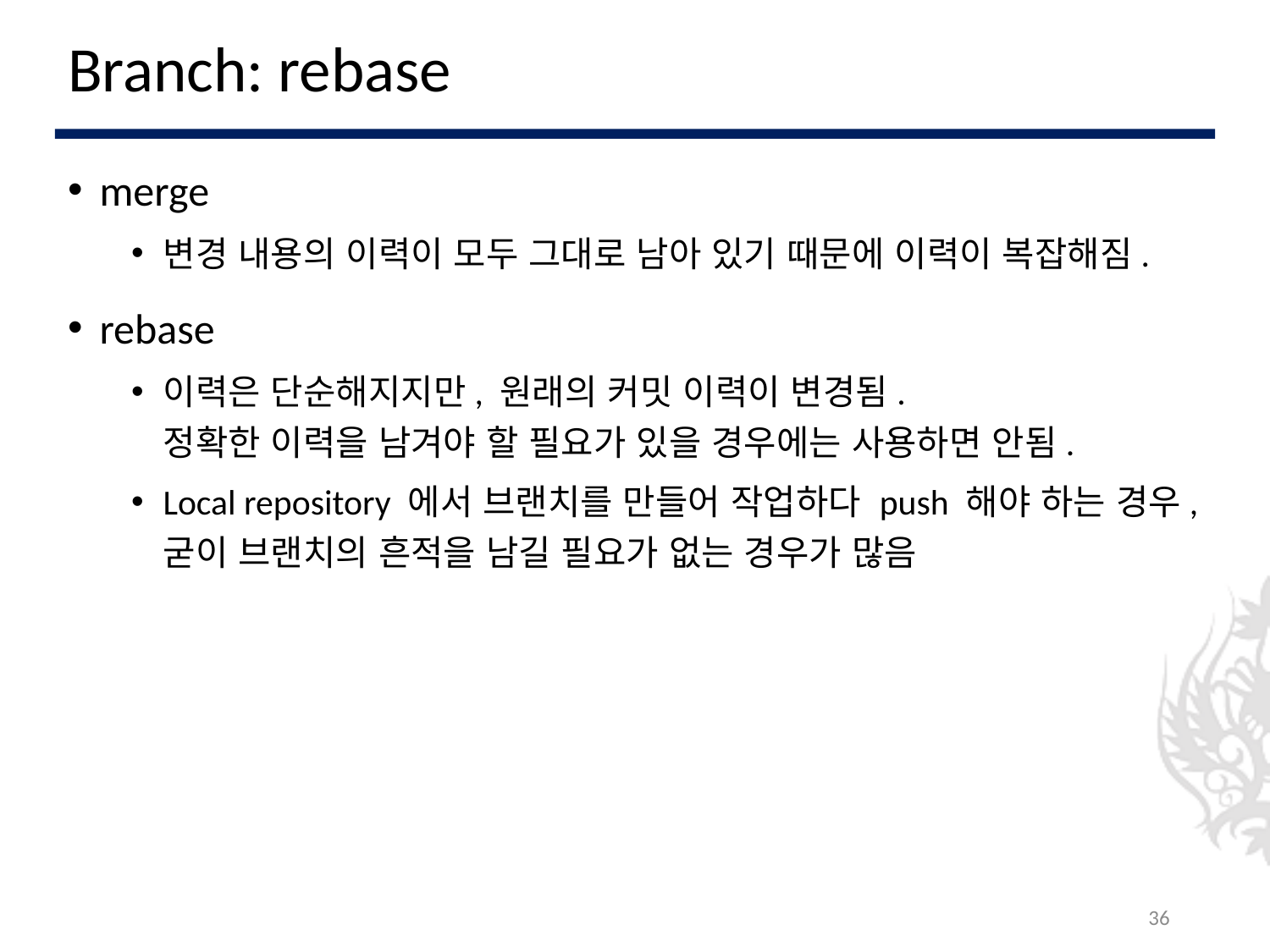

# Branch: rebase
merge
변경 내용의 이력이 모두 그대로 남아 있기 때문에 이력이 복잡해짐.
rebase
이력은 단순해지지만, 원래의 커밋 이력이 변경됨.
정확한 이력을 남겨야 할 필요가 있을 경우에는 사용하면 안됨.
Local repository 에서 브랜치를 만들어 작업하다 push 해야 하는 경우,
굳이 브랜치의 흔적을 남길 필요가 없는 경우가 많음

36